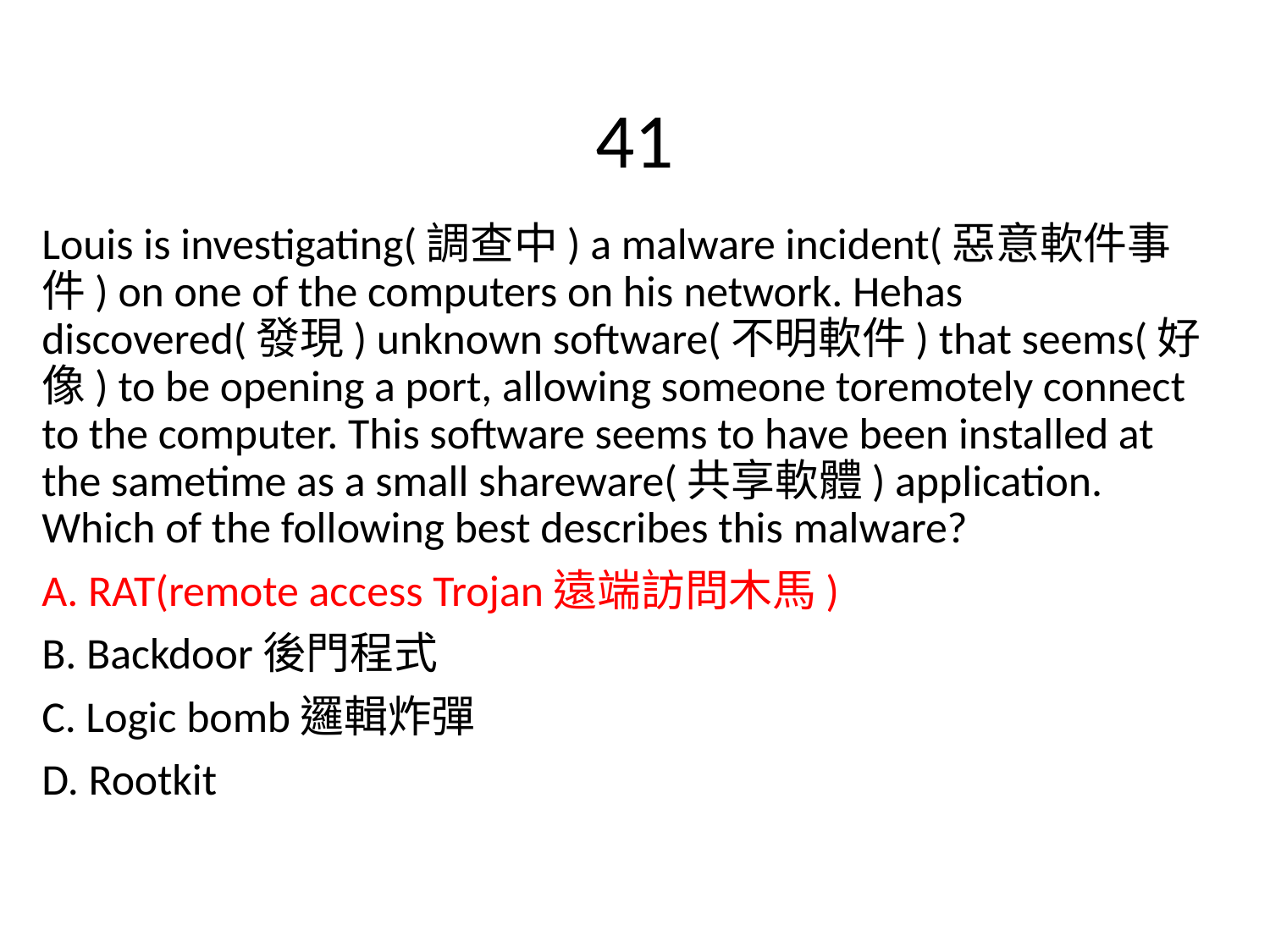

# 41
Louis is investigating(調查中) a malware incident(惡意軟件事件) on one of the computers on his network. Hehas discovered(發現) unknown software(不明軟件) that seems(好像) to be opening a port, allowing someone toremotely connect to the computer. This software seems to have been installed at the sametime as a small shareware(共享軟體) application. Which of the following best describes this malware?
A. RAT(remote access Trojan遠端訪問木馬)
B. Backdoor後門程式
C. Logic bomb邏輯炸彈
D. Rootkit